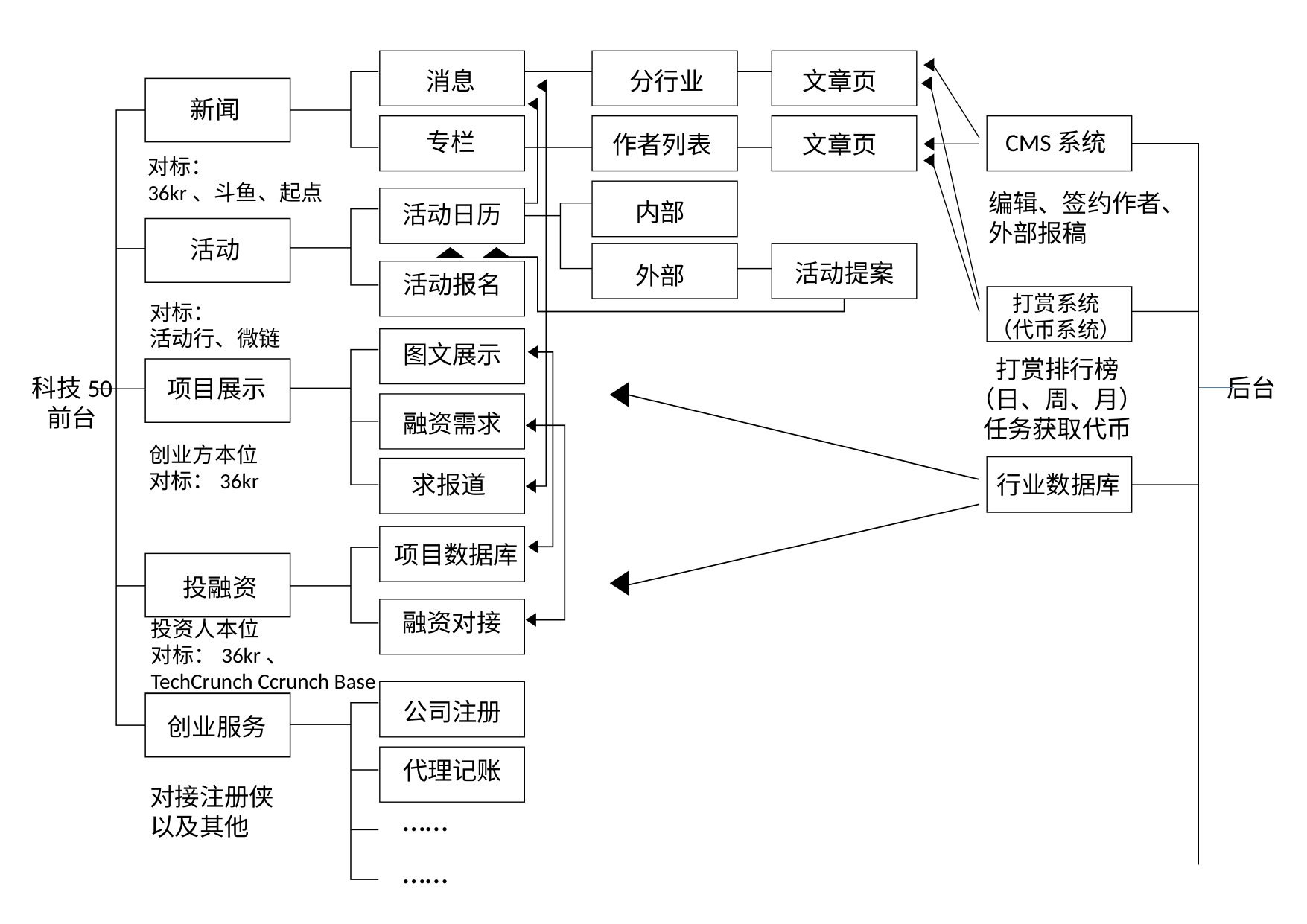

消息
分行业
文章页
新闻
专栏
CMS系统
作者列表
文章页
对标：
36kr、斗鱼、起点
编辑、签约作者、
外部报稿
内部
活动日历
活动
活动提案
外部
活动报名
打赏系统
（代币系统）
对标：
活动行、微链
图文展示
打赏排行榜
（日、周、月）
任务获取代币
后台
科技50
前台
项目展示
融资需求
创业方本位
对标：36kr
求报道
行业数据库
项目数据库
投融资
融资对接
投资人本位
对标：36kr、
TechCrunch Ccrunch Base
公司注册
创业服务
代理记账
对接注册侠
以及其他
……
……